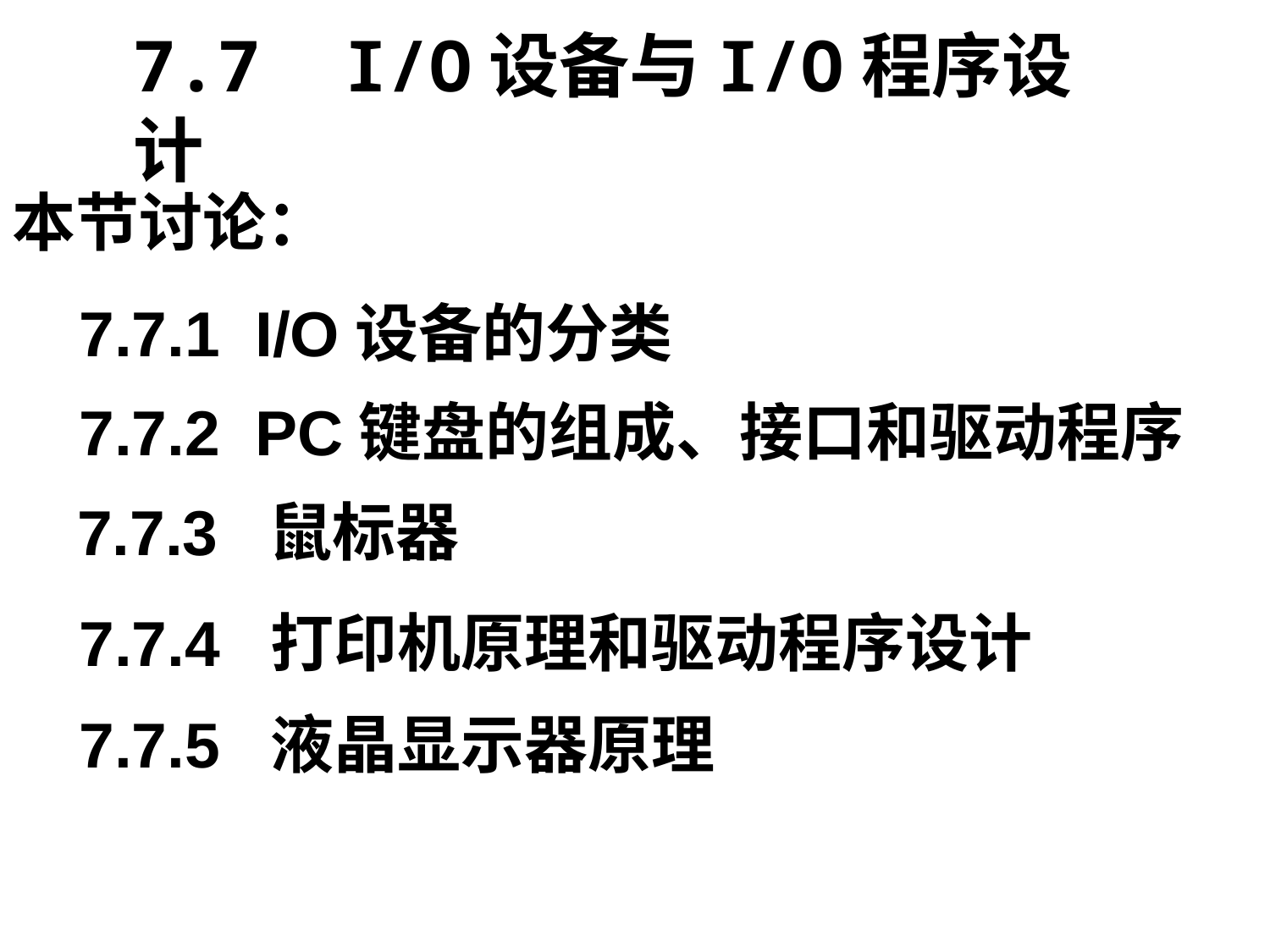

7.7  I/O设备与I/O程序设计
本节讨论：
7.7.1  I/O设备的分类
7.7.2  PC键盘的组成、接口和驱动程序
7.7.3  鼠标器
7.7.4  打印机原理和驱动程序设计
7.7.5  液晶显示器原理
180